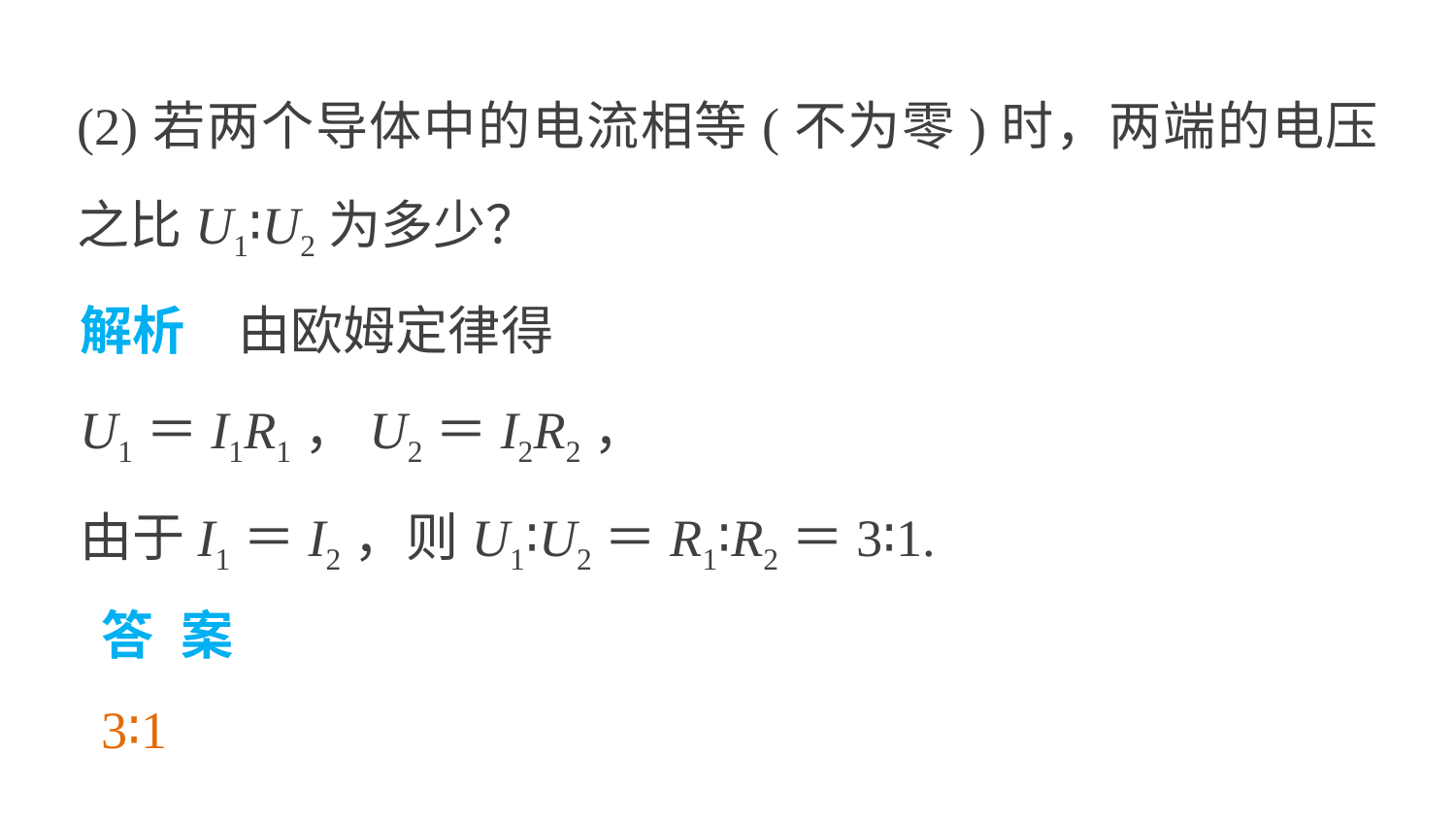

(2)若两个导体中的电流相等(不为零)时，两端的电压之比U1∶U2为多少？
解析　由欧姆定律得
U1＝I1R1，U2＝I2R2，
由于I1＝I2，则U1∶U2＝R1∶R2＝3∶1.
答案　3∶1